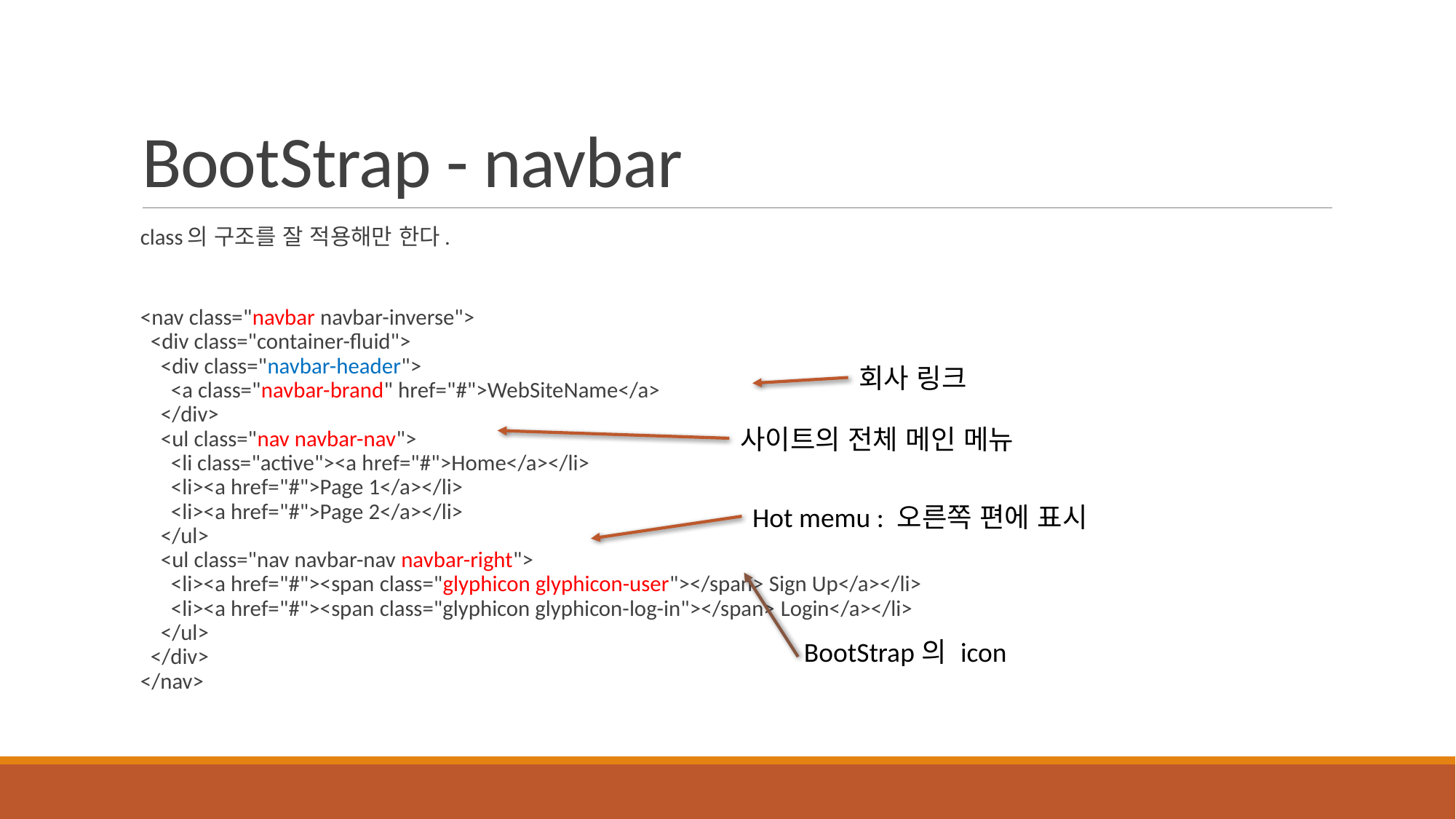

# BootStrap - navbar
class의 구조를 잘 적용해만 한다.

<nav class="navbar navbar-inverse">
  <div class="container-fluid">
    <div class="navbar-header">
      <a class="navbar-brand" href="#">WebSiteName</a>
    </div>
    <ul class="nav navbar-nav">
      <li class="active"><a href="#">Home</a></li>
      <li><a href="#">Page 1</a></li>
      <li><a href="#">Page 2</a></li>
    </ul>
    <ul class="nav navbar-nav navbar-right">
      <li><a href="#"><span class="glyphicon glyphicon-user"></span> Sign Up</a></li>
      <li><a href="#"><span class="glyphicon glyphicon-log-in"></span> Login</a></li>
    </ul>
  </div>
</nav>
회사 링크
사이트의 전체 메인 메뉴
Hot memu : 오른쪽 편에 표시
BootStrap의 icon